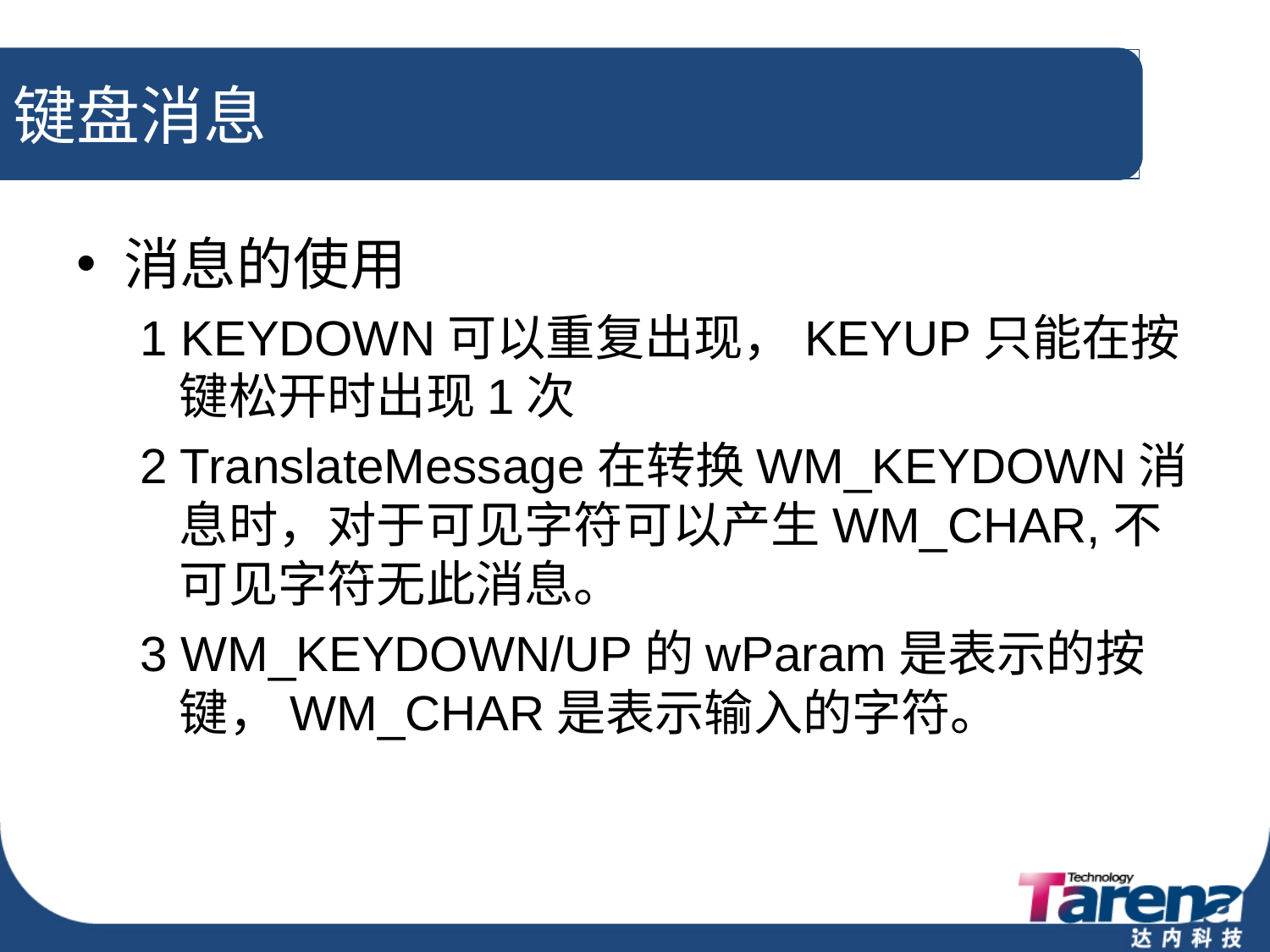

# 键盘消息
消息的使用
1 KEYDOWN可以重复出现，KEYUP只能在按键松开时出现1次
2 TranslateMessage在转换WM_KEYDOWN消息时，对于可见字符可以产生WM_CHAR,不可见字符无此消息。
3 WM_KEYDOWN/UP的wParam是表示的按键，WM_CHAR是表示输入的字符。